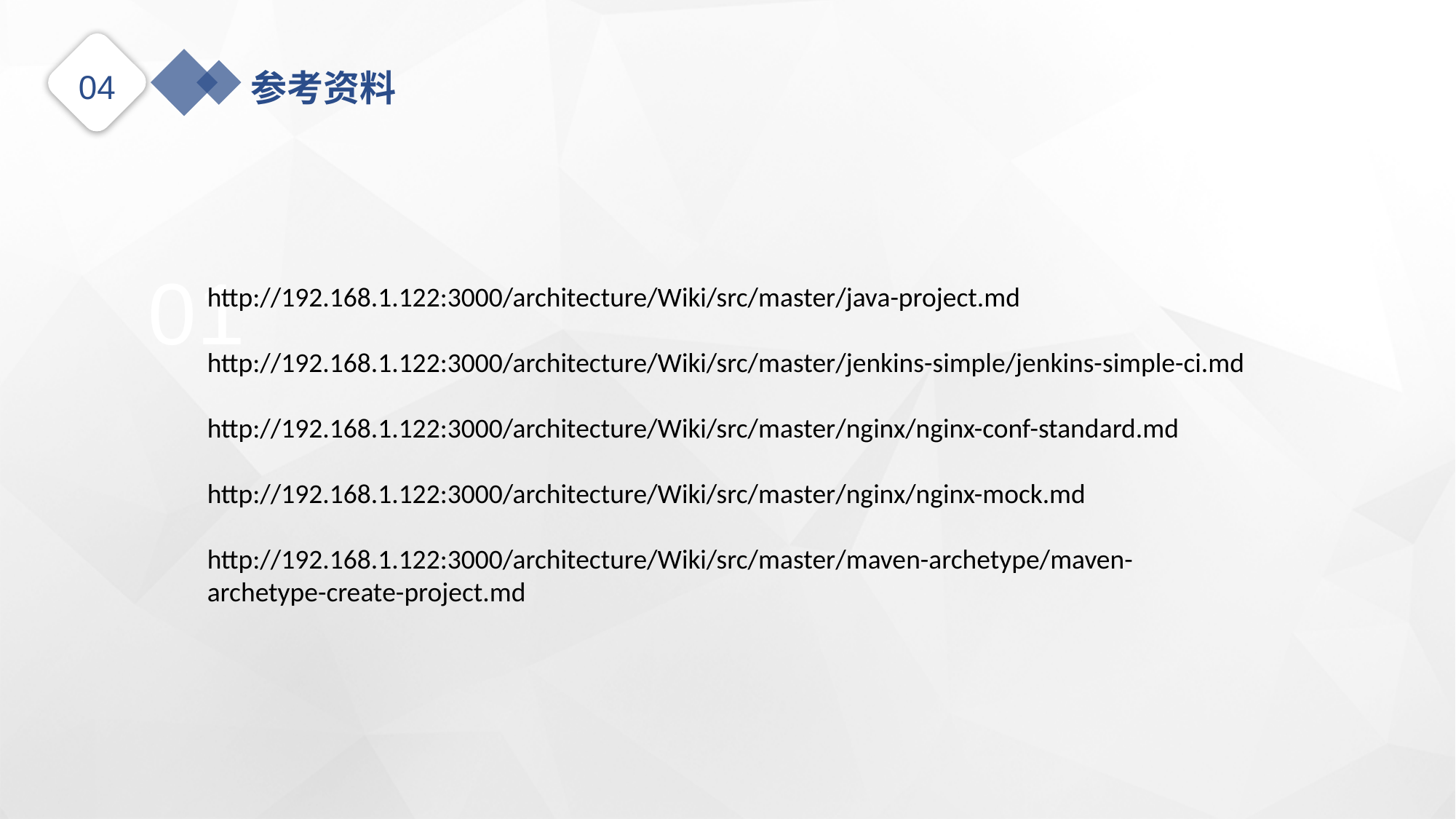

04

参考资料
01
http://192.168.1.122:3000/architecture/Wiki/src/master/java-project.md

http://192.168.1.122:3000/architecture/Wiki/src/master/jenkins-simple/jenkins-simple-ci.md

http://192.168.1.122:3000/architecture/Wiki/src/master/nginx/nginx-conf-standard.md

http://192.168.1.122:3000/architecture/Wiki/src/master/nginx/nginx-mock.md

http://192.168.1.122:3000/architecture/Wiki/src/master/maven-archetype/maven-archetype-create-project.md